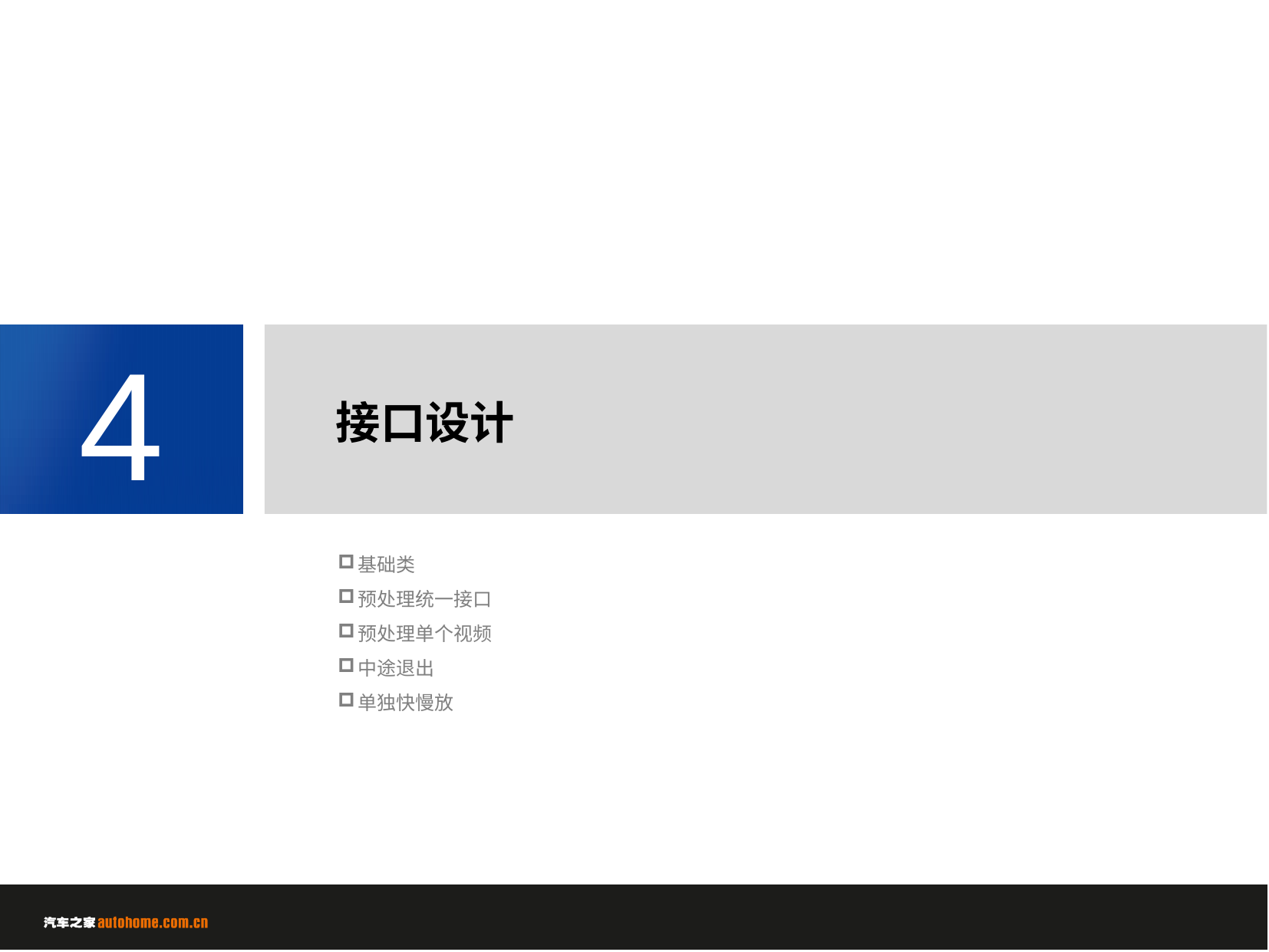

4
接口设计

基础类
预处理统一接口
预处理单个视频
中途退出
单独快慢放